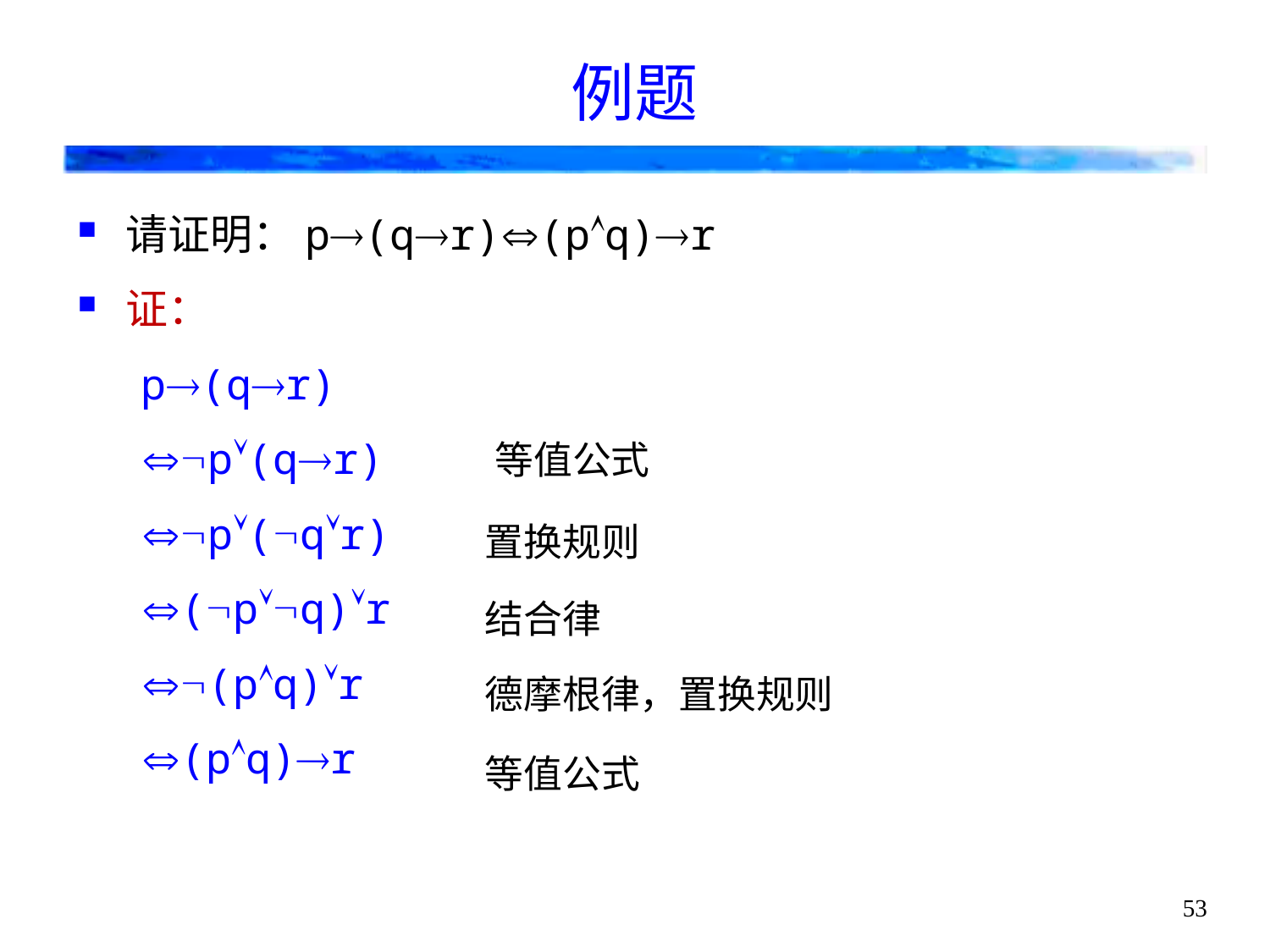

# 例题
请证明：p→(q→r)⇔(p∧q)→r
证：
p→(q→r)
⇔¬p∨(q→r)
⇔¬p∨(¬q∨r)
⇔(¬p∨¬q)∨r
⇔¬(p∧q)∨r
⇔(p∧q)→r

等值公式
置换规则

结合律

德摩根律，置换规则

等值公式
53